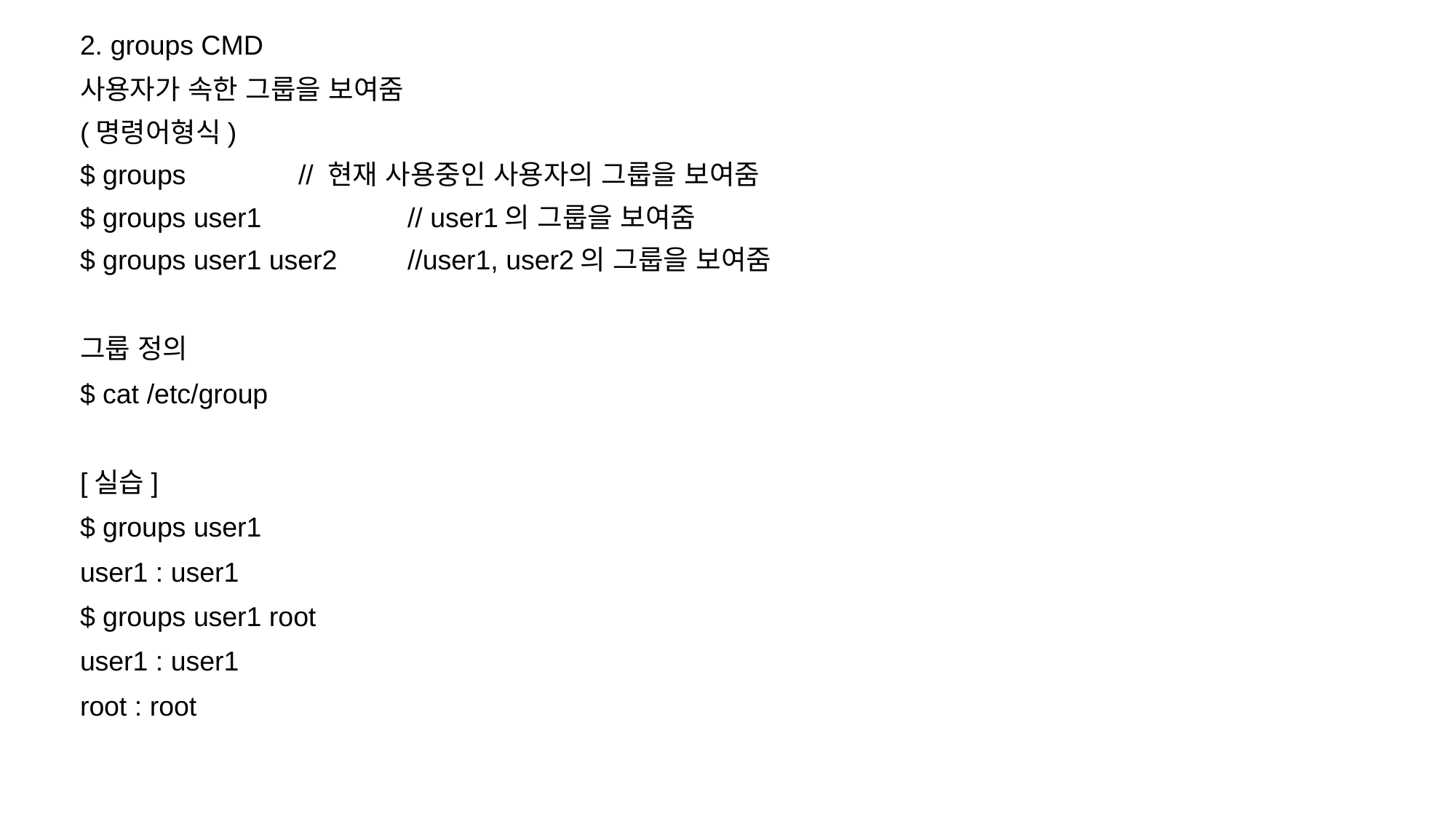

2. groups CMD
사용자가 속한 그룹을 보여줌
(명령어형식)
$ groups		// 현재 사용중인 사용자의 그룹을 보여줌
$ groups user1		// user1의 그룹을 보여줌
$ groups user1 user2	//user1, user2의 그룹을 보여줌

그룹 정의
$ cat /etc/group

[실습]
$ groups user1
user1 : user1
$ groups user1 root
user1 : user1
root : root